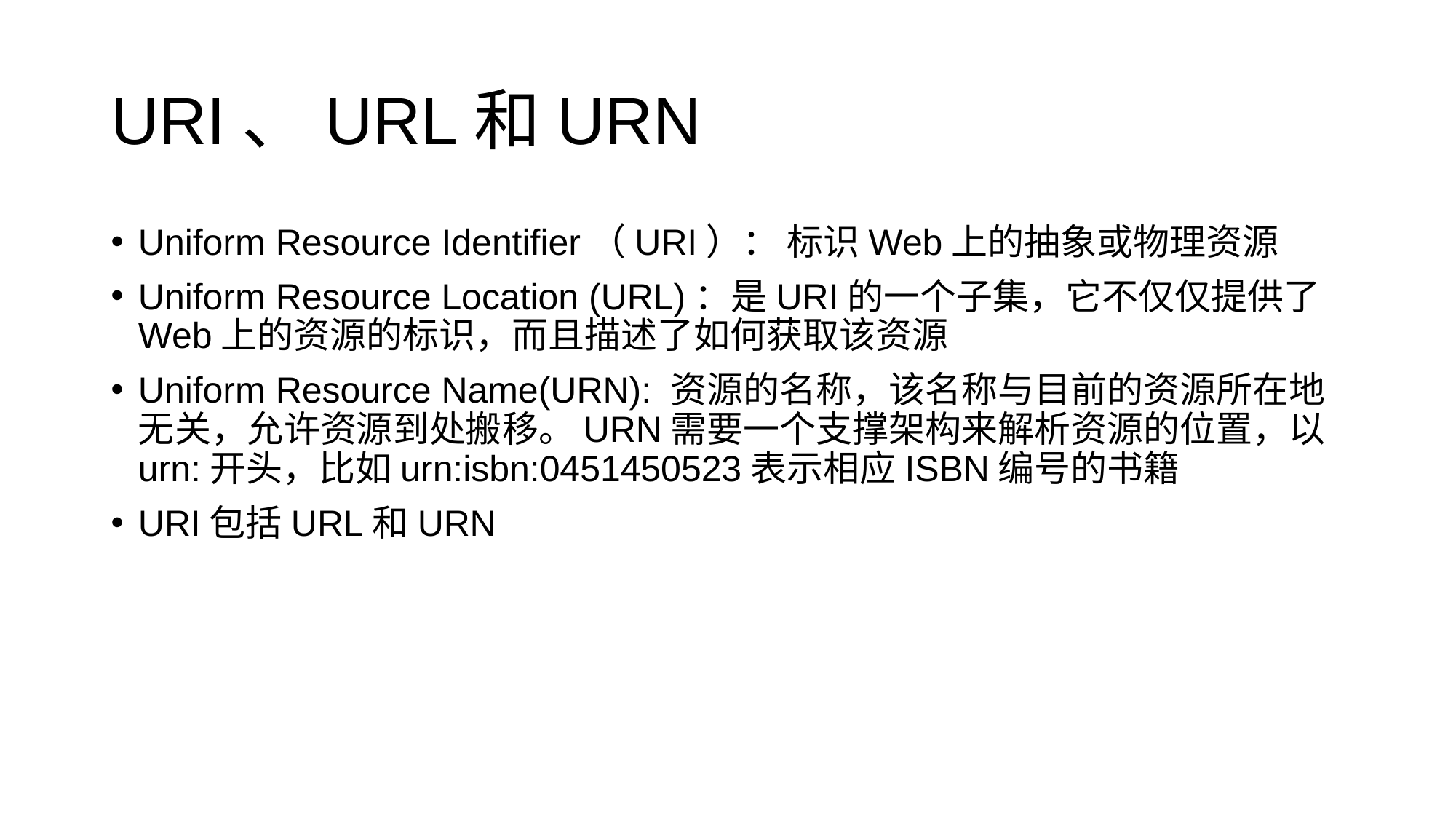

# URI、URL和URN
Uniform Resource Identifier（URI）： 标识Web上的抽象或物理资源
Uniform Resource Location (URL)：是URI的一个子集，它不仅仅提供了Web上的资源的标识，而且描述了如何获取该资源
Uniform Resource Name(URN): 资源的名称，该名称与目前的资源所在地无关，允许资源到处搬移。URN需要一个支撑架构来解析资源的位置，以urn:开头，比如urn:isbn:0451450523表示相应ISBN编号的书籍
URI包括URL和URN